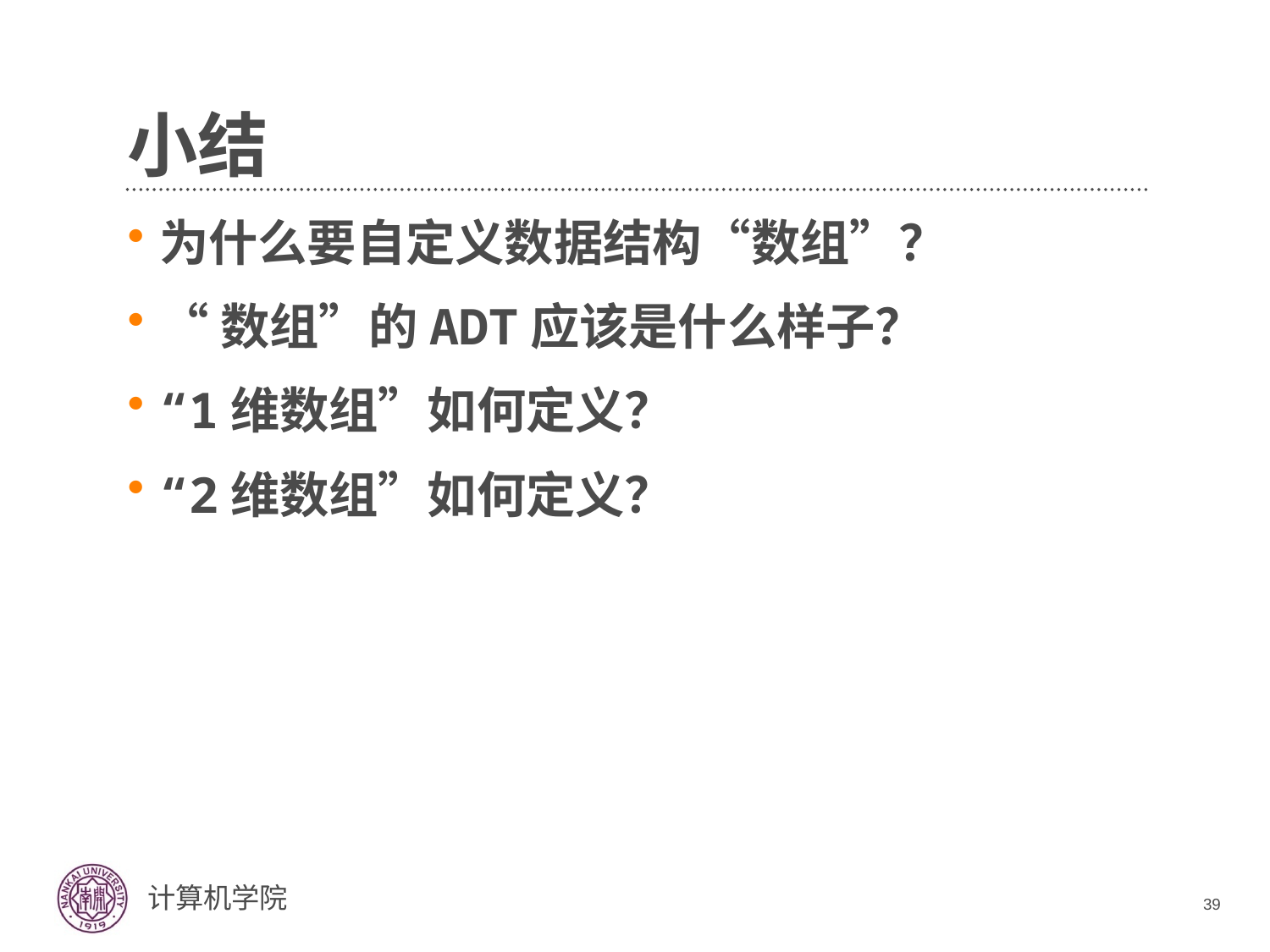

# 小结
为什么要自定义数据结构“数组”？
“数组”的ADT应该是什么样子？
“1维数组”如何定义？
“2维数组”如何定义？
39